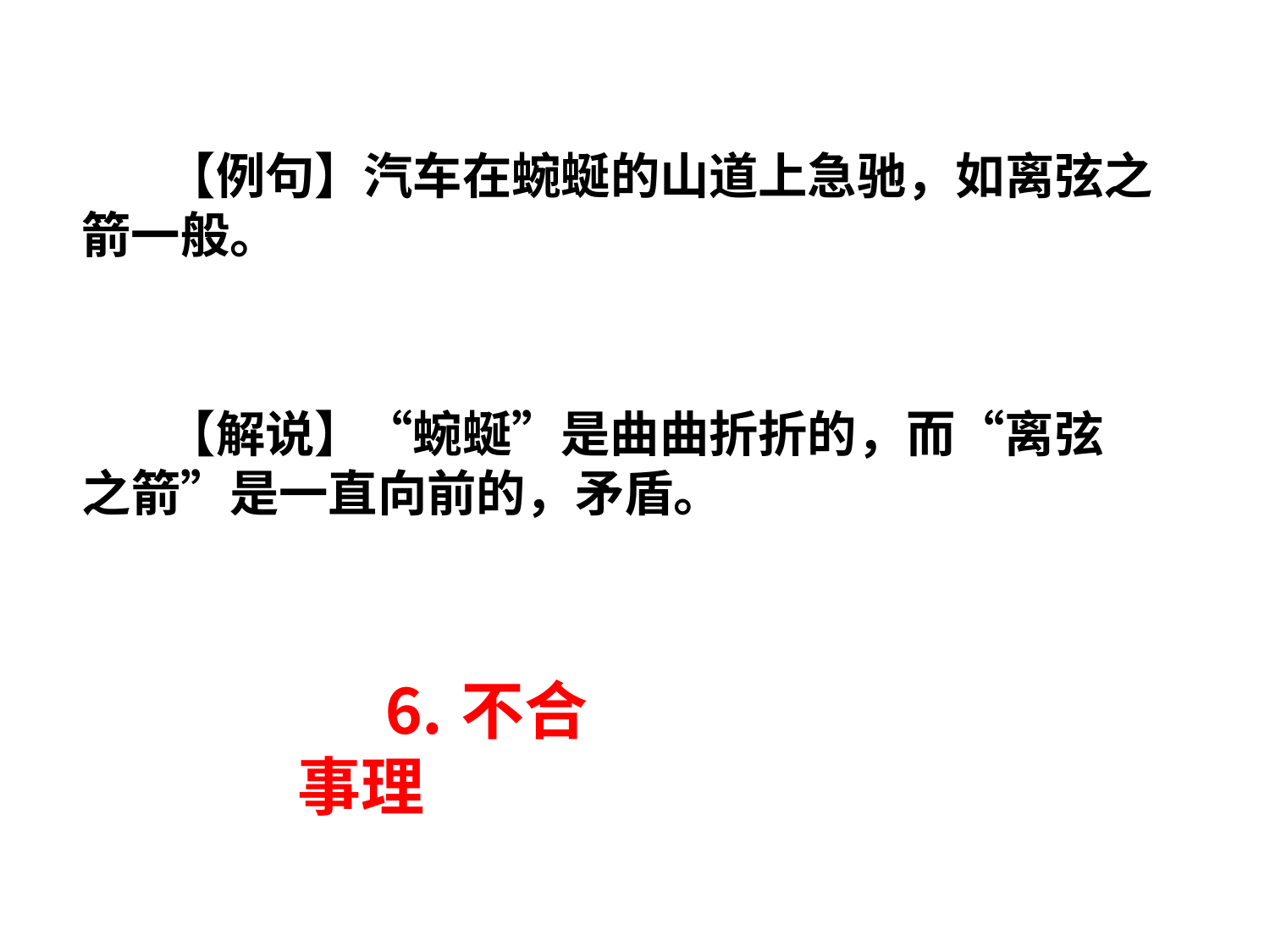

【例句】汽车在蜿蜒的山道上急驰，如离弦之箭一般。
【解说】“蜿蜒”是曲曲折折的，而“离弦之箭”是一直向前的，矛盾。
⒍不合事理